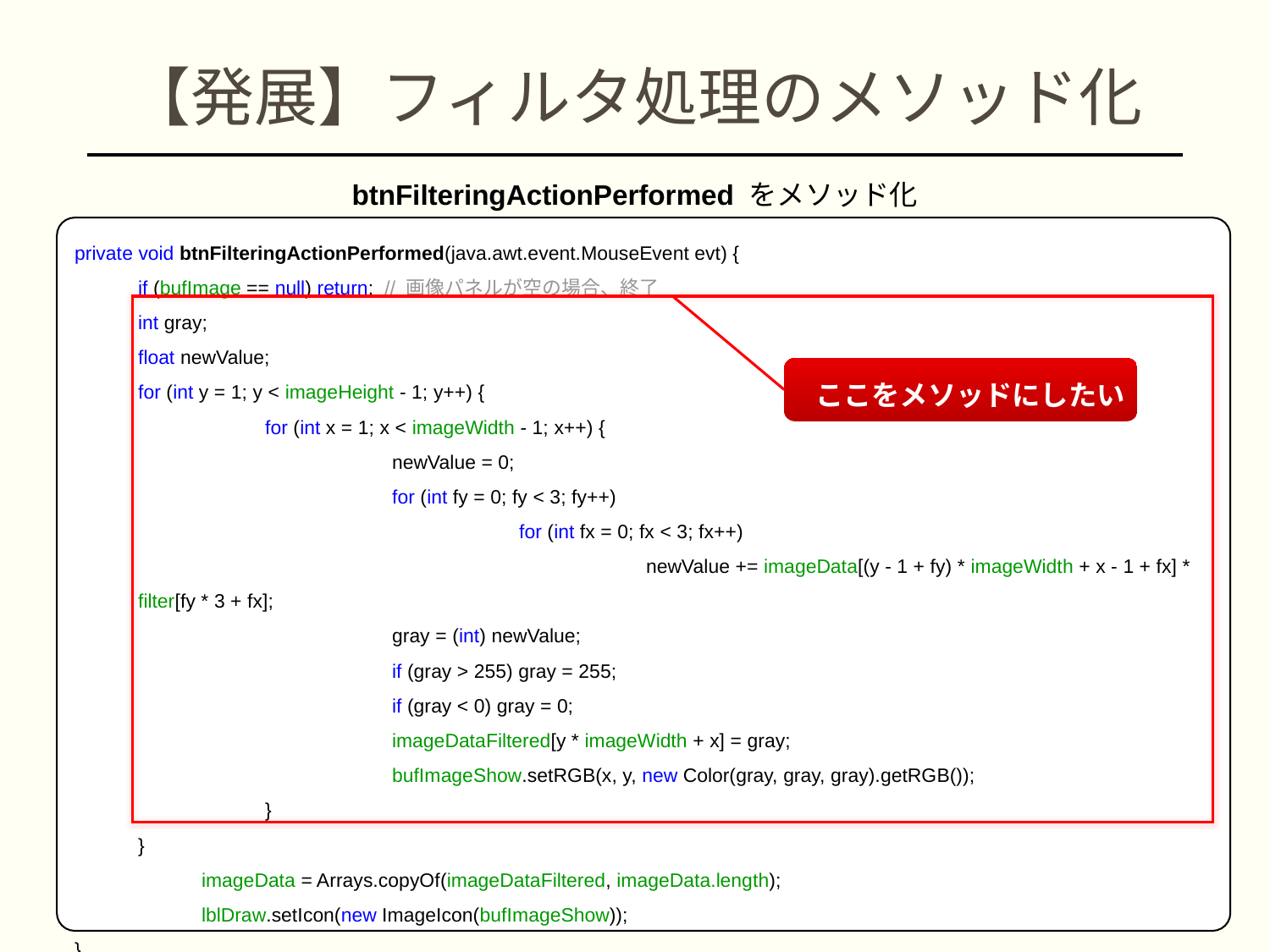

# 【発展】フィルタ処理のメソッド化
btnFilteringActionPerformed をメソッド化
private void btnFilteringActionPerformed(java.awt.event.MouseEvent evt) {
if (bufImage == null) return;  // 画像パネルが空の場合、終了
int gray;
float newValue;
for (int y = 1; y < imageHeight - 1; y++) {
	for (int x = 1; x < imageWidth - 1; x++) {
		newValue = 0;
		for (int fy = 0; fy < 3; fy++)
			for (int fx = 0; fx < 3; fx++)
				newValue += imageData[(y - 1 + fy) * imageWidth + x - 1 + fx] * filter[fy * 3 + fx];
		gray = (int) newValue;
		if (gray > 255) gray = 255;
		if (gray < 0) gray = 0;
		imageDataFiltered[y * imageWidth + x] = gray;
		bufImageShow.setRGB(x, y, new Color(gray, gray, gray).getRGB());
	}
}
	imageData = Arrays.copyOf(imageDataFiltered, imageData.length);
	lblDraw.setIcon(new ImageIcon(bufImageShow));
}

  ここをメソッドにしたい